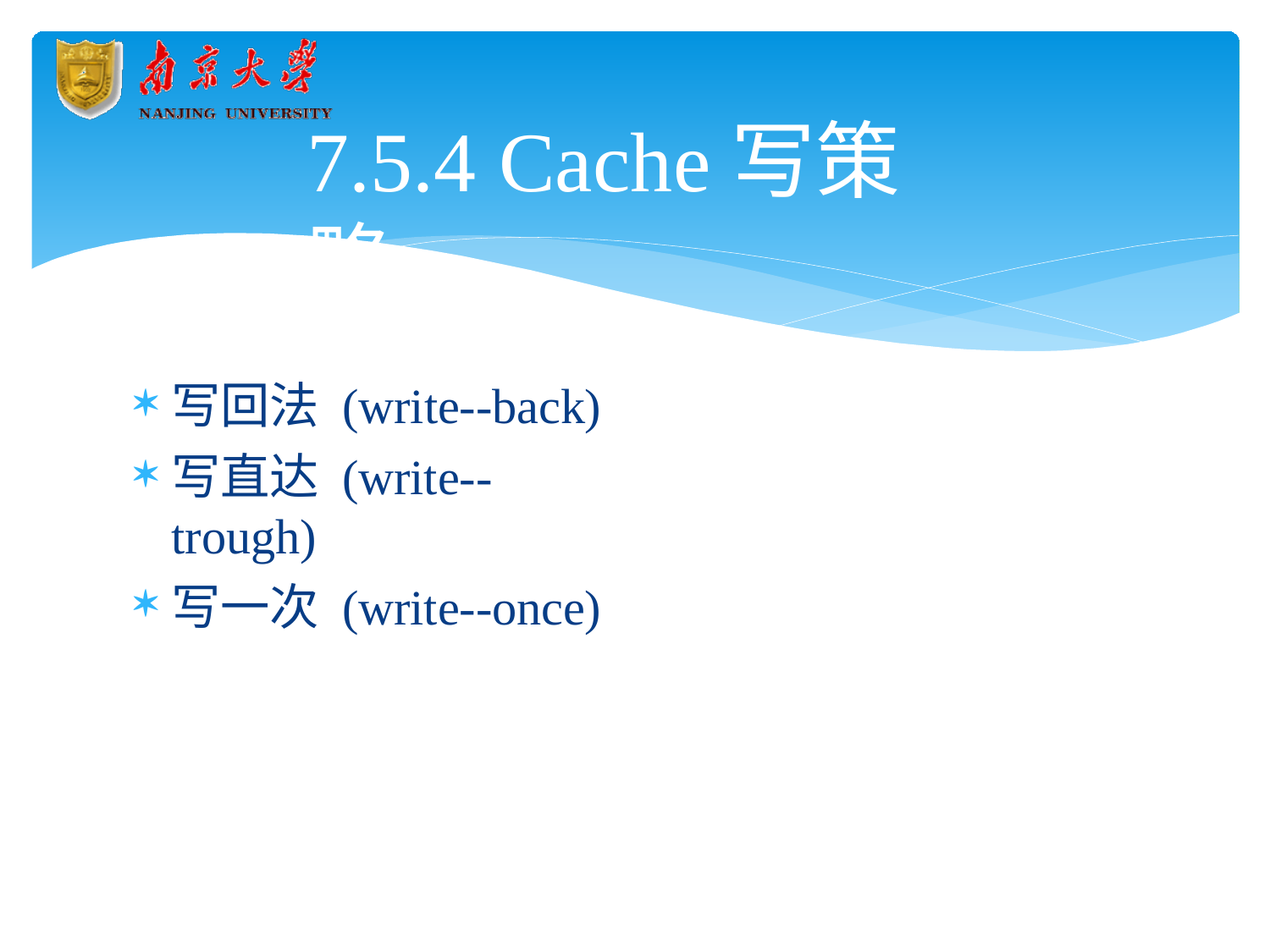

# 7.5.4	Cache写策略
写回法 (write--back)
写直达 (write--trough)
写一次 (write--once)